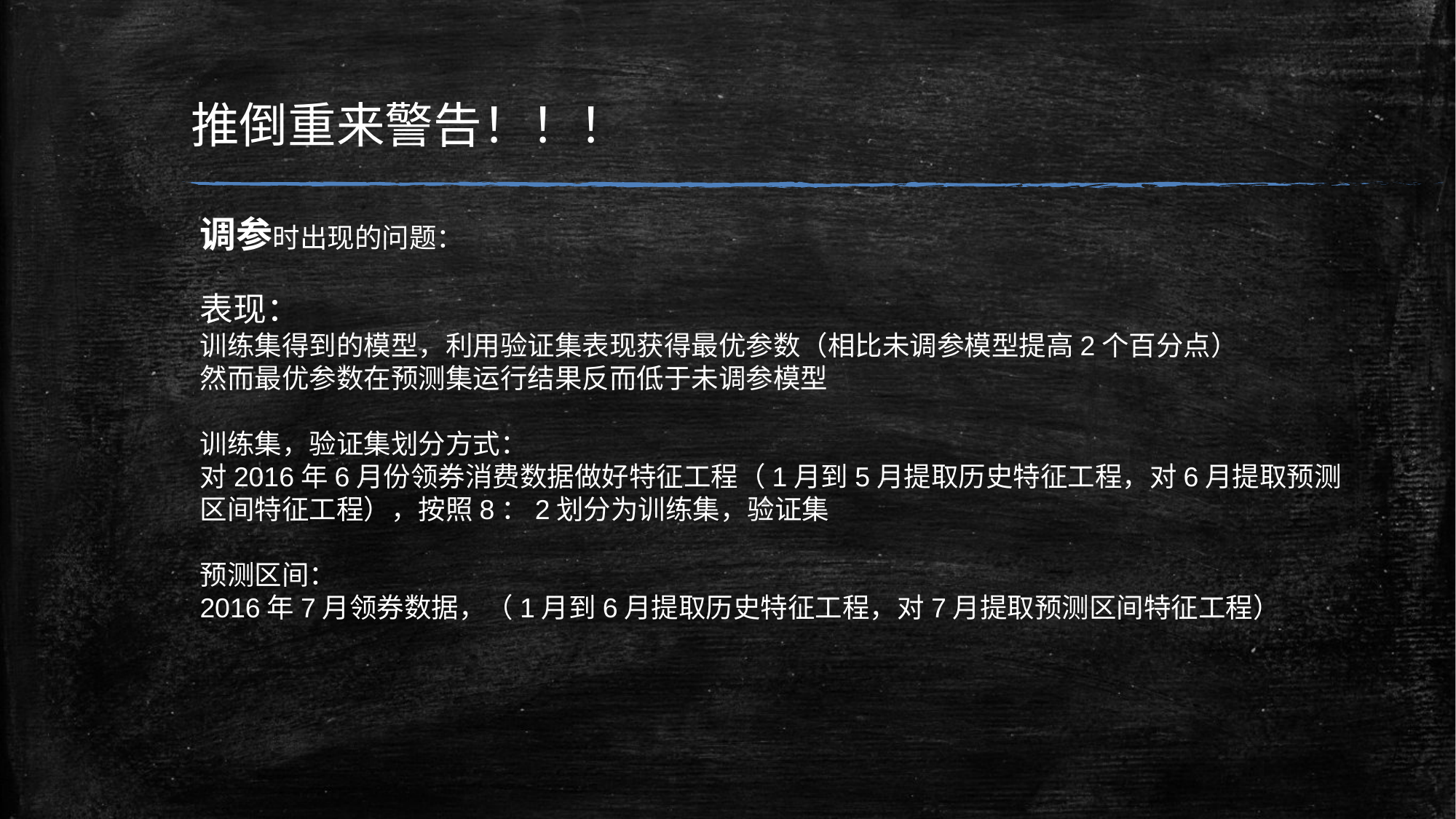

推倒重来警告！！！
调参时出现的问题：

表现：
训练集得到的模型，利用验证集表现获得最优参数（相比未调参模型提高2个百分点）
然而最优参数在预测集运行结果反而低于未调参模型

训练集，验证集划分方式：
对2016年6月份领券消费数据做好特征工程（1月到5月提取历史特征工程，对6月提取预测区间特征工程），按照8：2划分为训练集，验证集

预测区间：
2016年7月领券数据，（1月到6月提取历史特征工程，对7月提取预测区间特征工程）